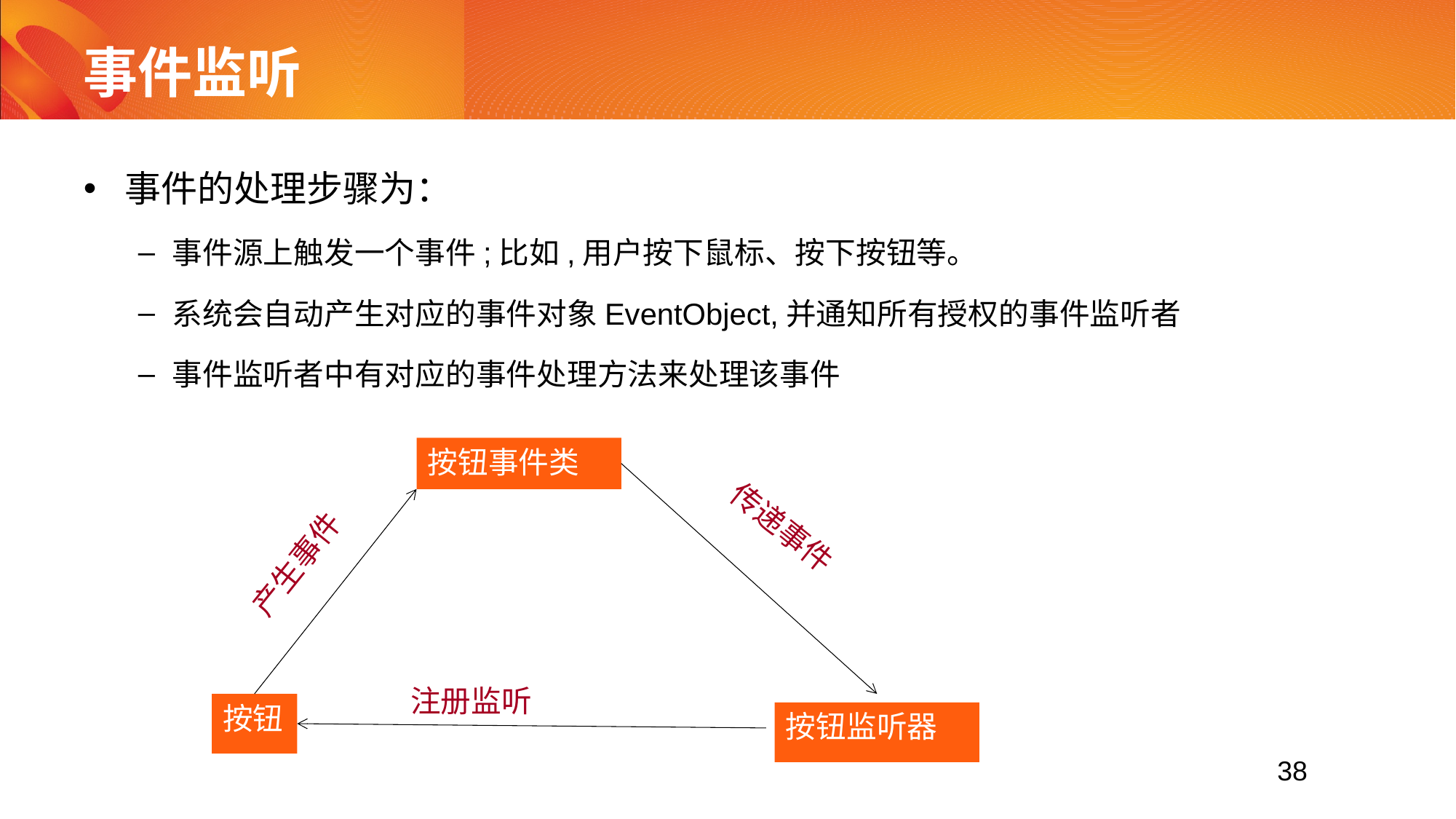

# 事件监听
事件的处理步骤为：
事件源上触发一个事件;比如,用户按下鼠标、按下按钮等。
系统会自动产生对应的事件对象EventObject,并通知所有授权的事件监听者
事件监听者中有对应的事件处理方法来处理该事件
按钮事件类
传递事件
产生事件
注册监听
按钮
按钮监听器